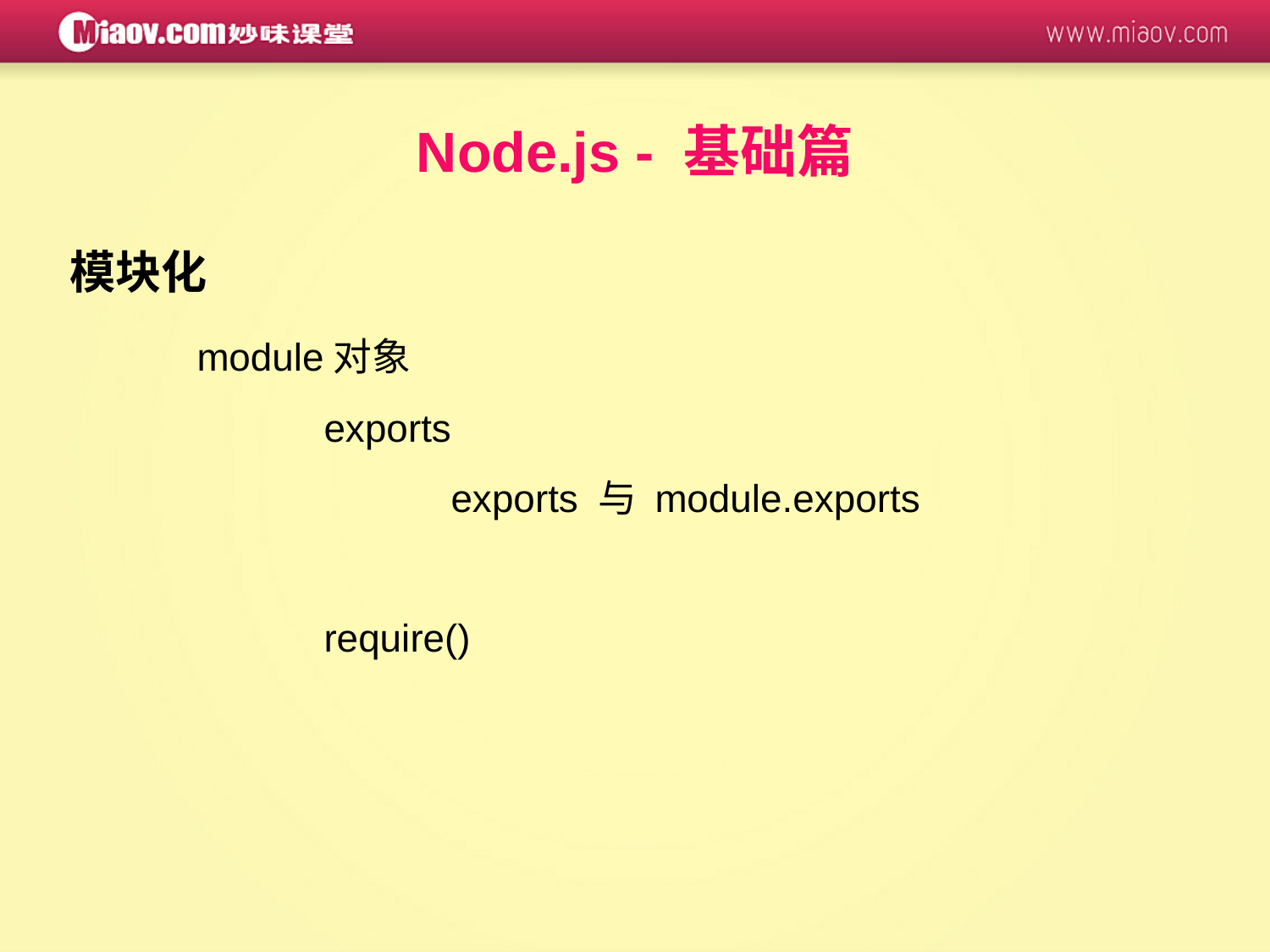

Node.js - 基础篇
模块化
	module对象
		exports
			exports 与 module.exports

		require()